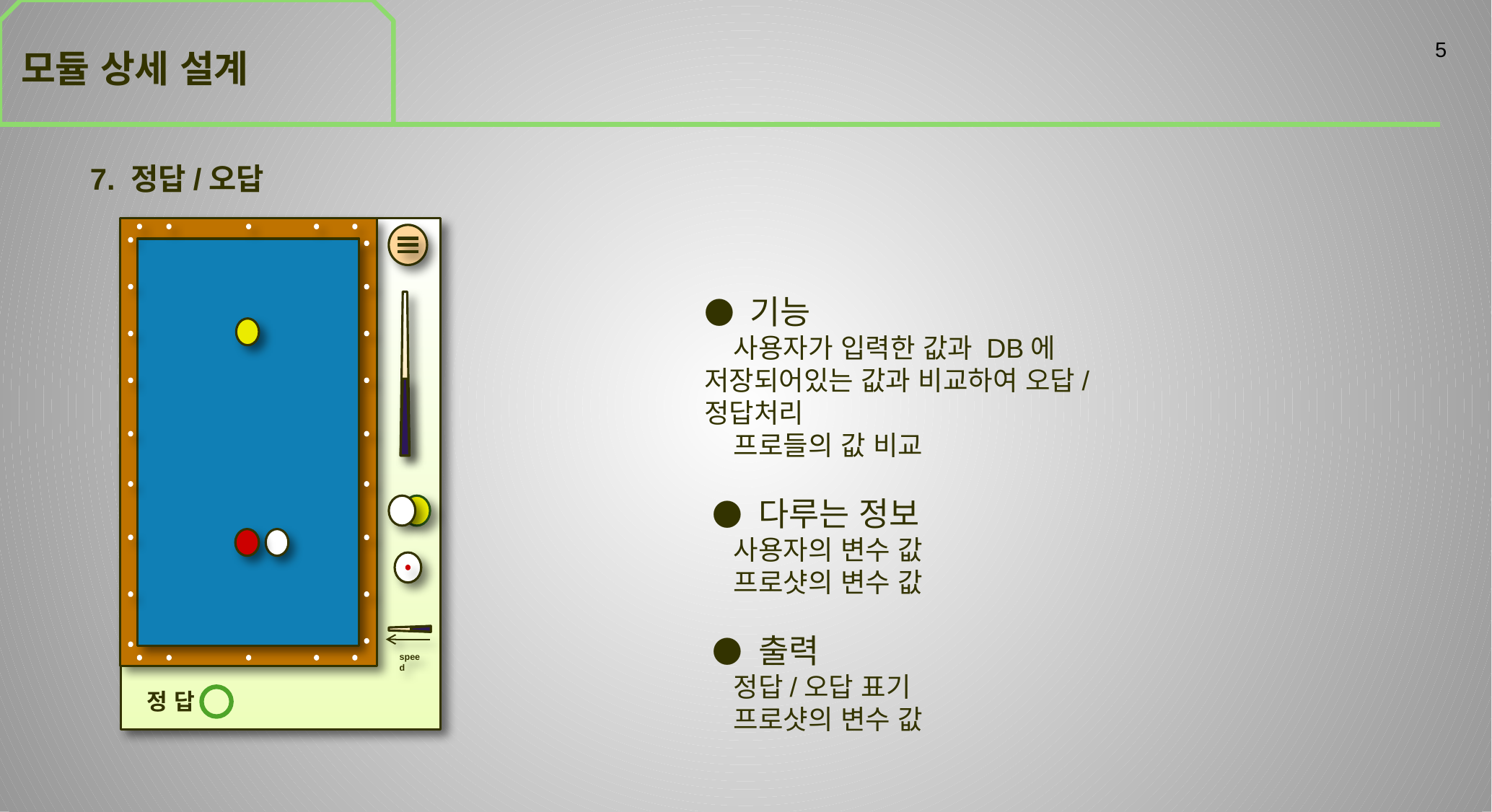

모듈 상세 설계
5
 7. 정답/오답

● 기능
   사용자가 입력한 값과 DB에 저장되어있는 값과 비교하여 오답/정답처리
   프로들의 값 비교

 ● 다루는 정보
   사용자의 변수 값
   프로샷의 변수 값

 ● 출력
   정답/오답 표기
   프로샷의 변수 값

speed
  정 답